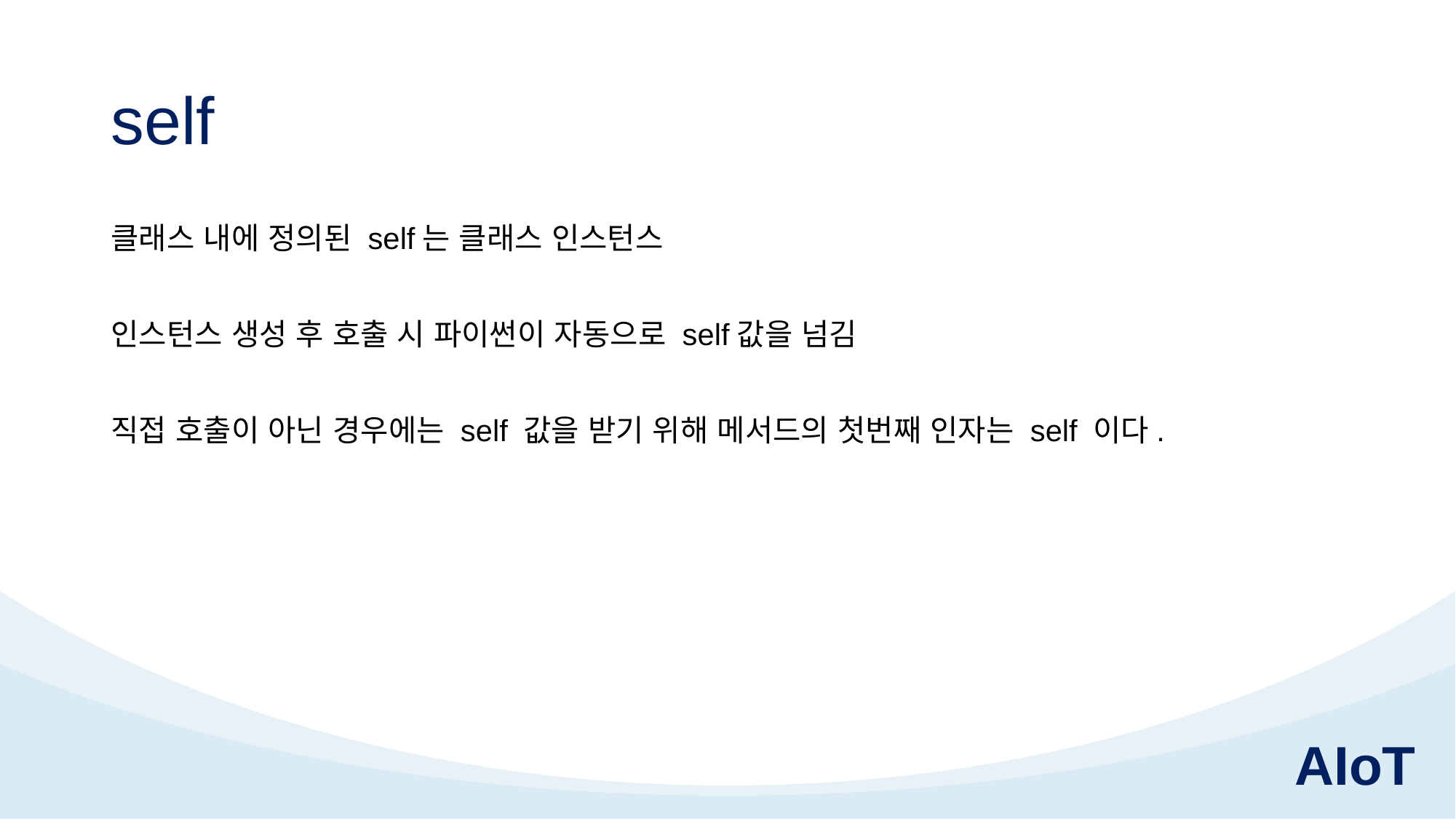

# self
클래스 내에 정의된 self는 클래스 인스턴스

인스턴스 생성 후 호출 시 파이썬이 자동으로 self값을 넘김

직접 호출이 아닌 경우에는 self 값을 받기 위해 메서드의 첫번째 인자는 self 이다.